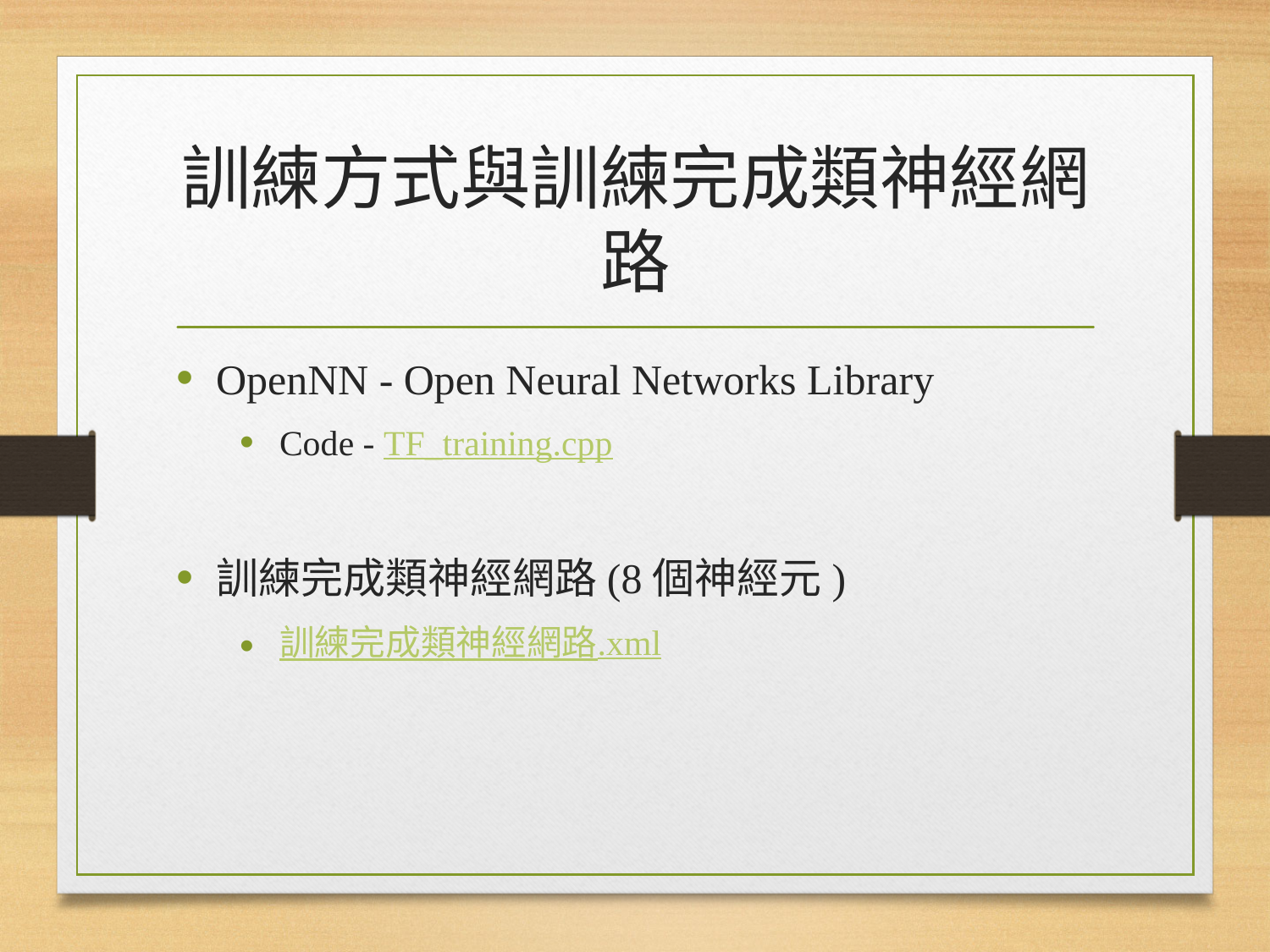

# 訓練方式與訓練完成類神經網路
OpenNN - Open Neural Networks Library
Code - TF_training.cpp

訓練完成類神經網路(8個神經元)
訓練完成類神經網路.xml